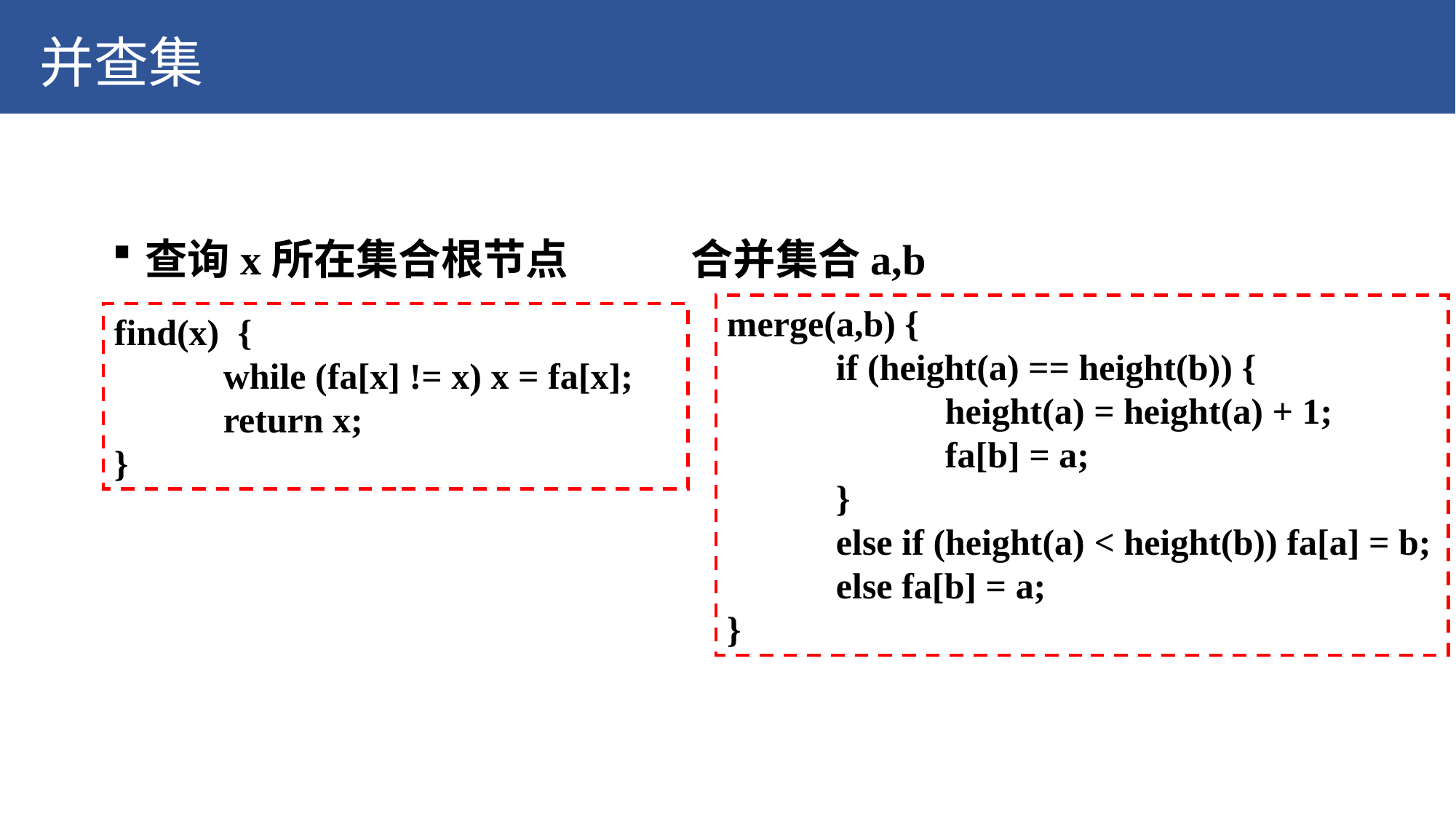

并查集
查询x所在集合根节点		合并集合a,b
merge(a,b) {
	if (height(a) == height(b)) {
		height(a) = height(a) + 1;
		fa[b] = a;
	}
	else if (height(a) < height(b)) fa[a] = b;
	else fa[b] = a;
}
find(x)  {
	while (fa[x] != x) x = fa[x];
	return x;
}